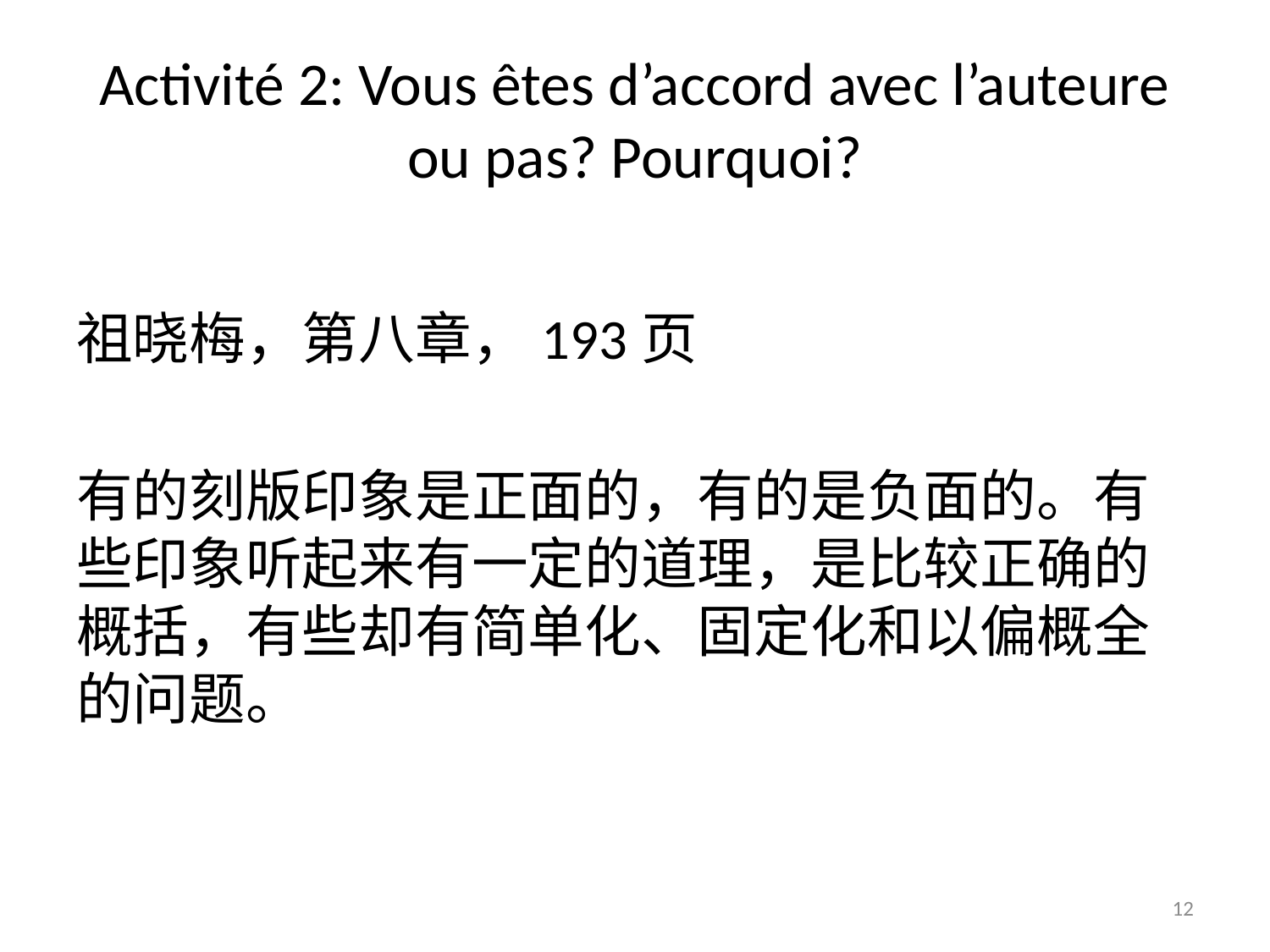

# Activité 2: Vous êtes d’accord avec l’auteure ou pas? Pourquoi?
祖晓梅，第八章，193页

有的刻版印象是正面的，有的是负面的。有些印象听起来有一定的道理，是比较正确的概括，有些却有简单化、固定化和以偏概全的问题。
12